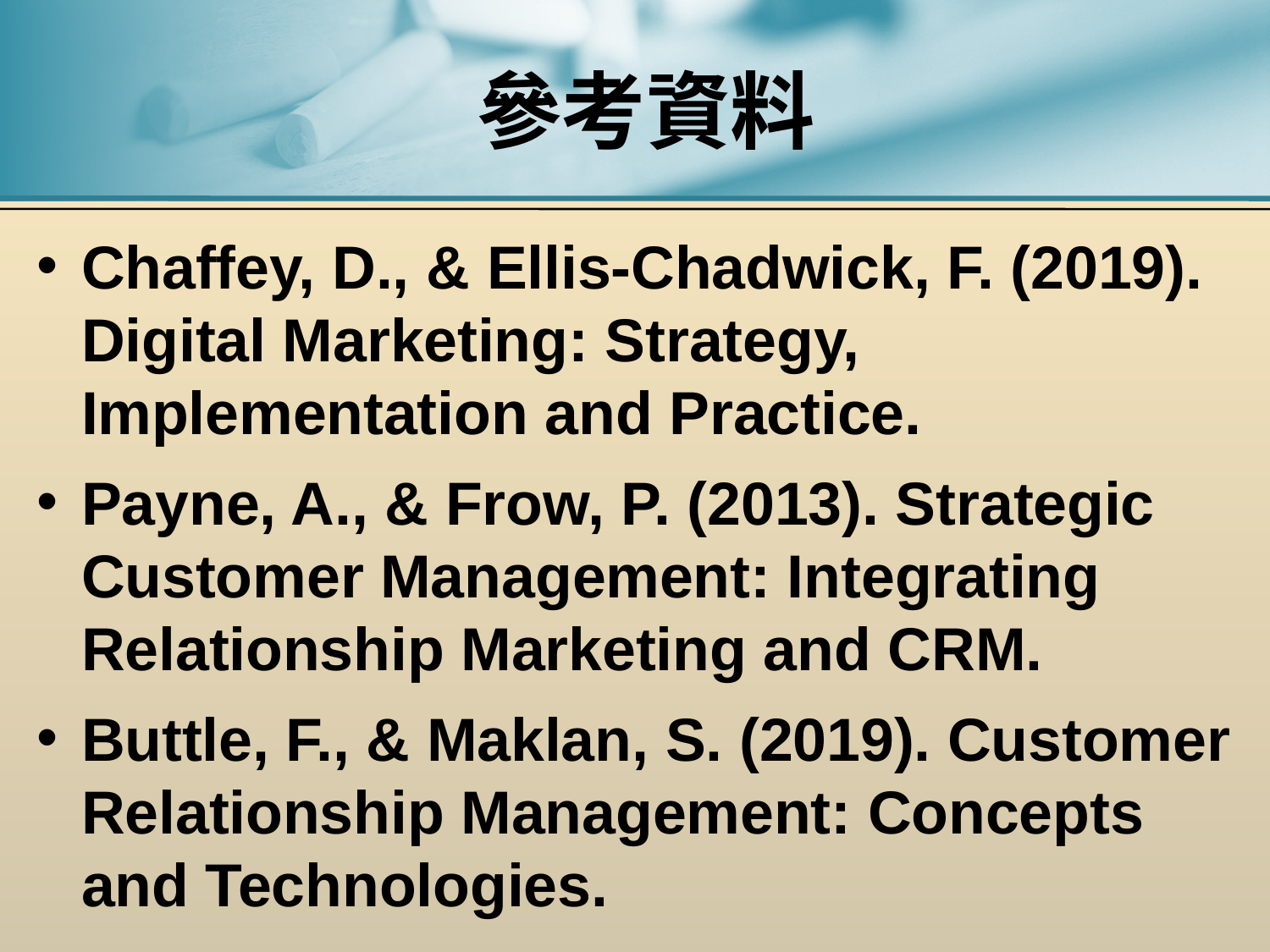

# 參考資料
Chaffey, D., & Ellis-Chadwick, F. (2019). Digital Marketing: Strategy, Implementation and Practice.
Payne, A., & Frow, P. (2013). Strategic Customer Management: Integrating Relationship Marketing and CRM.
Buttle, F., & Maklan, S. (2019). Customer Relationship Management: Concepts and Technologies.